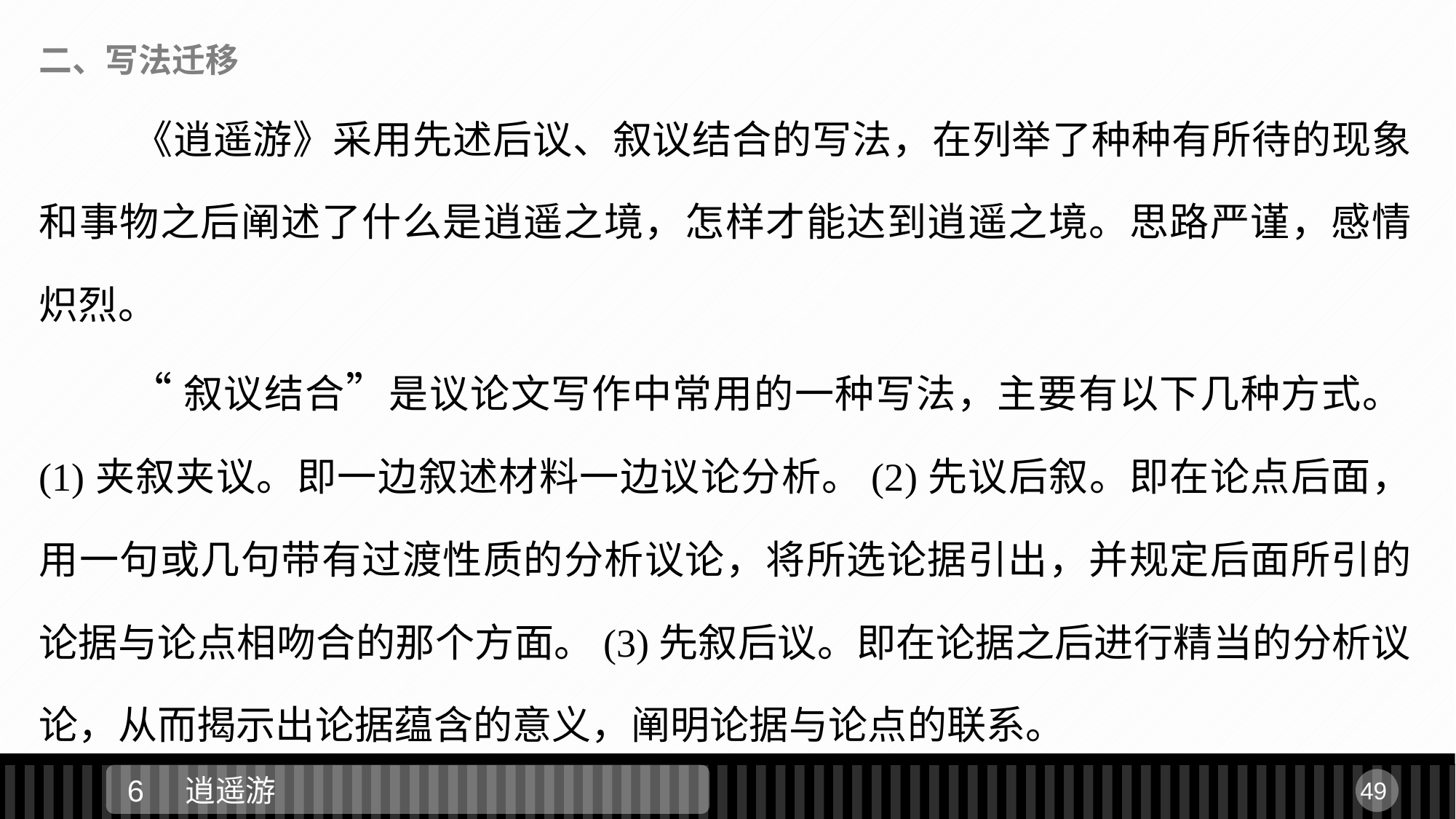

二、写法迁移
         《逍遥游》采用先述后议、叙议结合的写法，在列举了种种有所待的现象和事物之后阐述了什么是逍遥之境，怎样才能达到逍遥之境。思路严谨，感情炽烈。
         “叙议结合”是议论文写作中常用的一种写法，主要有以下几种方式。(1)夹叙夹议。即一边叙述材料一边议论分析。(2)先议后叙。即在论点后面，用一句或几句带有过渡性质的分析议论，将所选论据引出，并规定后面所引的论据与论点相吻合的那个方面。(3)先叙后议。即在论据之后进行精当的分析议论，从而揭示出论据蕴含的意义，阐明论据与论点的联系。